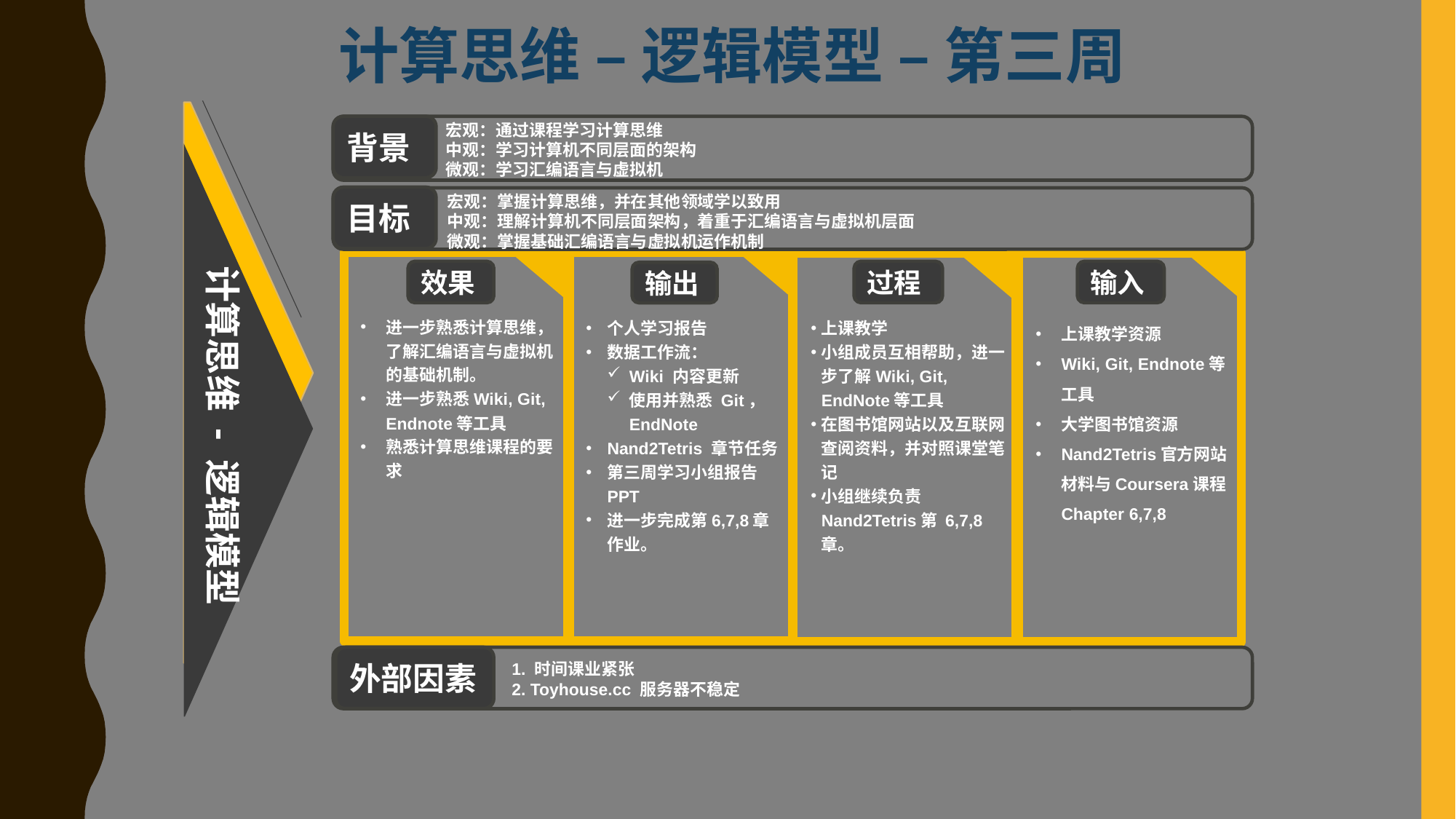

计算思维 – 逻辑模型 – 第三周

宏观：通过课程学习计算思维
中观：学习计算机不同层面的架构
微观：学习汇编语言与虚拟机

背景
目标

外部因素
宏观：掌握计算思维，并在其他领域学以致用
中观：理解计算机不同层面架构，着重于汇编语言与虚拟机层面
微观：掌握基础汇编语言与虚拟机运作机制
计算思维 - 逻辑模型
效果
过程
输入
输出
进一步熟悉计算思维，了解汇编语言与虚拟机的基础机制。
进一步熟悉Wiki, Git, Endnote等工具
熟悉计算思维课程的要求
上课教学资源
Wiki, Git, Endnote等工具
大学图书馆资源
Nand2Tetris官方网站材料与Coursera课程Chapter 6,7,8

个人学习报告
数据工作流：
Wiki 内容更新
使用并熟悉 Git，EndNote
Nand2Tetris 章节任务
第三周学习小组报告PPT
进一步完成第6,7,8章作业。
上课教学
小组成员互相帮助，进一步了解Wiki, Git, EndNote等工具
在图书馆网站以及互联网查阅资料，并对照课堂笔记
小组继续负责Nand2Tetris第 6,7,8章。
 1. 时间课业紧张
 2. Toyhouse.cc 服务器不稳定